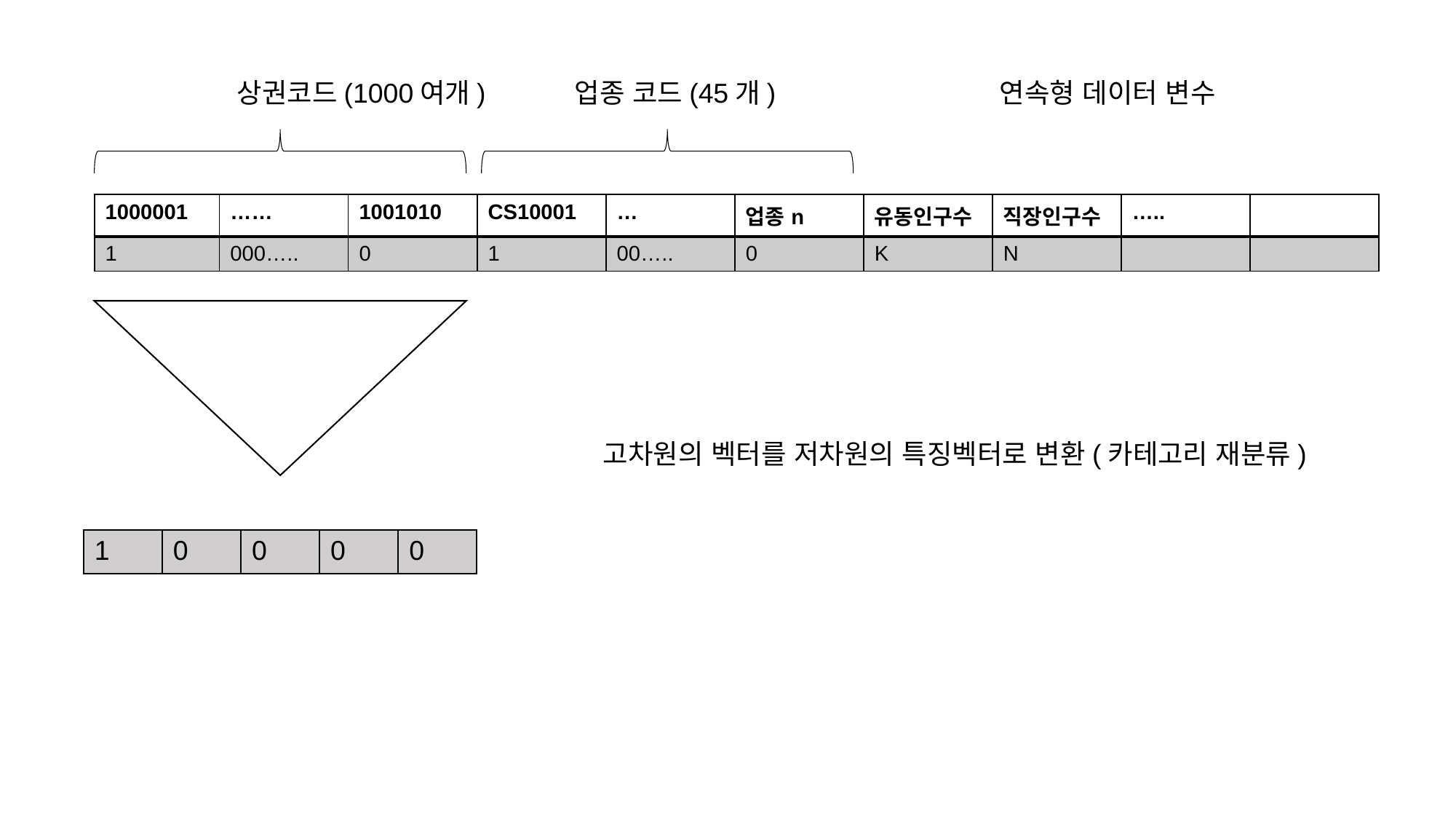

상권코드(1000여개)
연속형 데이터 변수
업종 코드(45개)
| 1000001 | …… | 1001010 | CS10001 | … | 업종n | 유동인구수 | 직장인구수 | ….. |  |
| --- | --- | --- | --- | --- | --- | --- | --- | --- | --- |
| 1 | 000….. | 0 | 1 | 00….. | 0 | K | N |  |  |

고차원의 벡터를 저차원의 특징벡터로 변환(카테고리 재분류)
| 1 | 0 | 0 | 0 | 0 |
| --- | --- | --- | --- | --- |